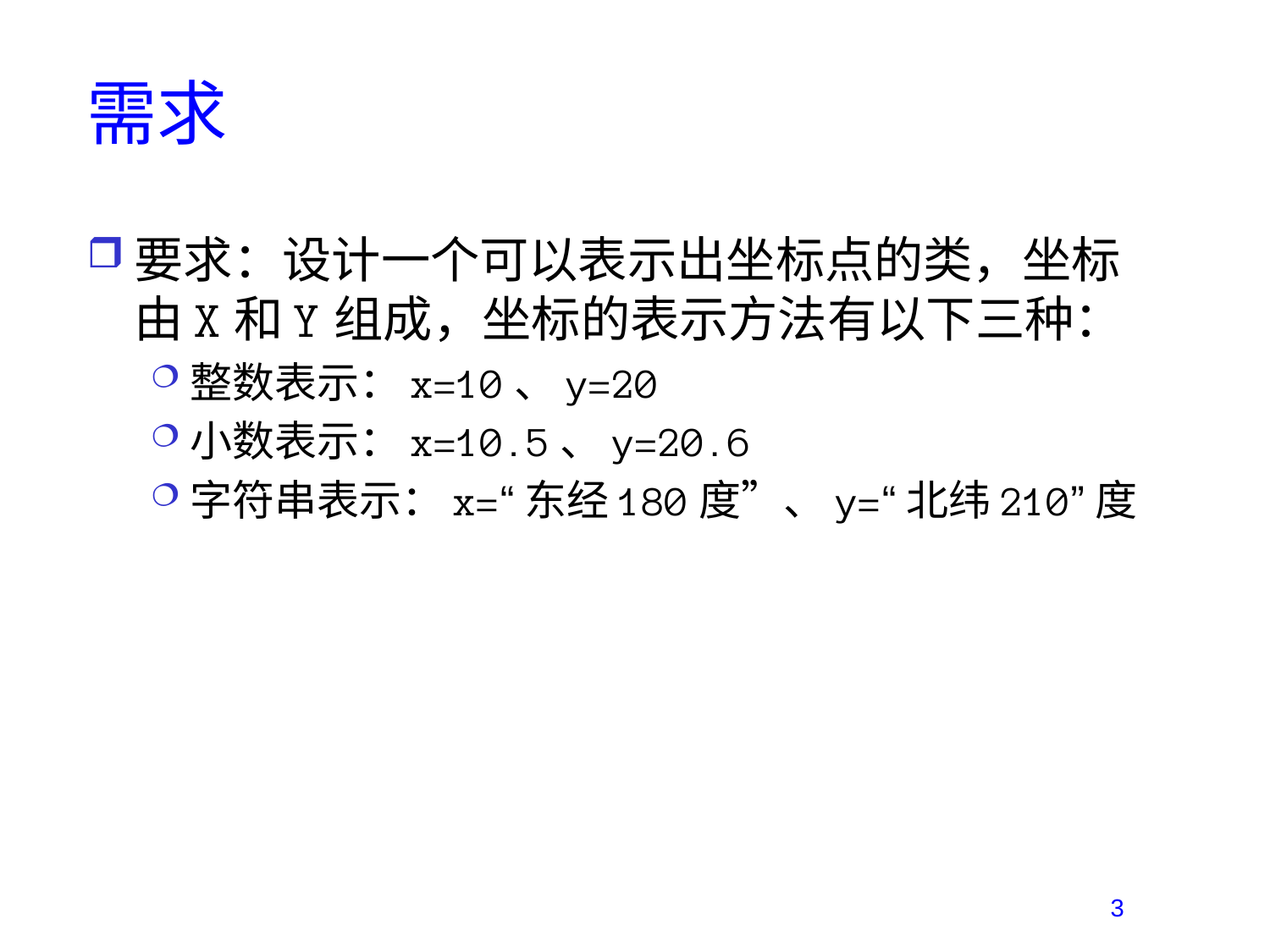

# 需求
要求：设计一个可以表示出坐标点的类，坐标由X和Y组成，坐标的表示方法有以下三种：
整数表示：x=10、y=20
小数表示：x=10.5、y=20.6
字符串表示：x=“东经180度”、y=“北纬210”度

3